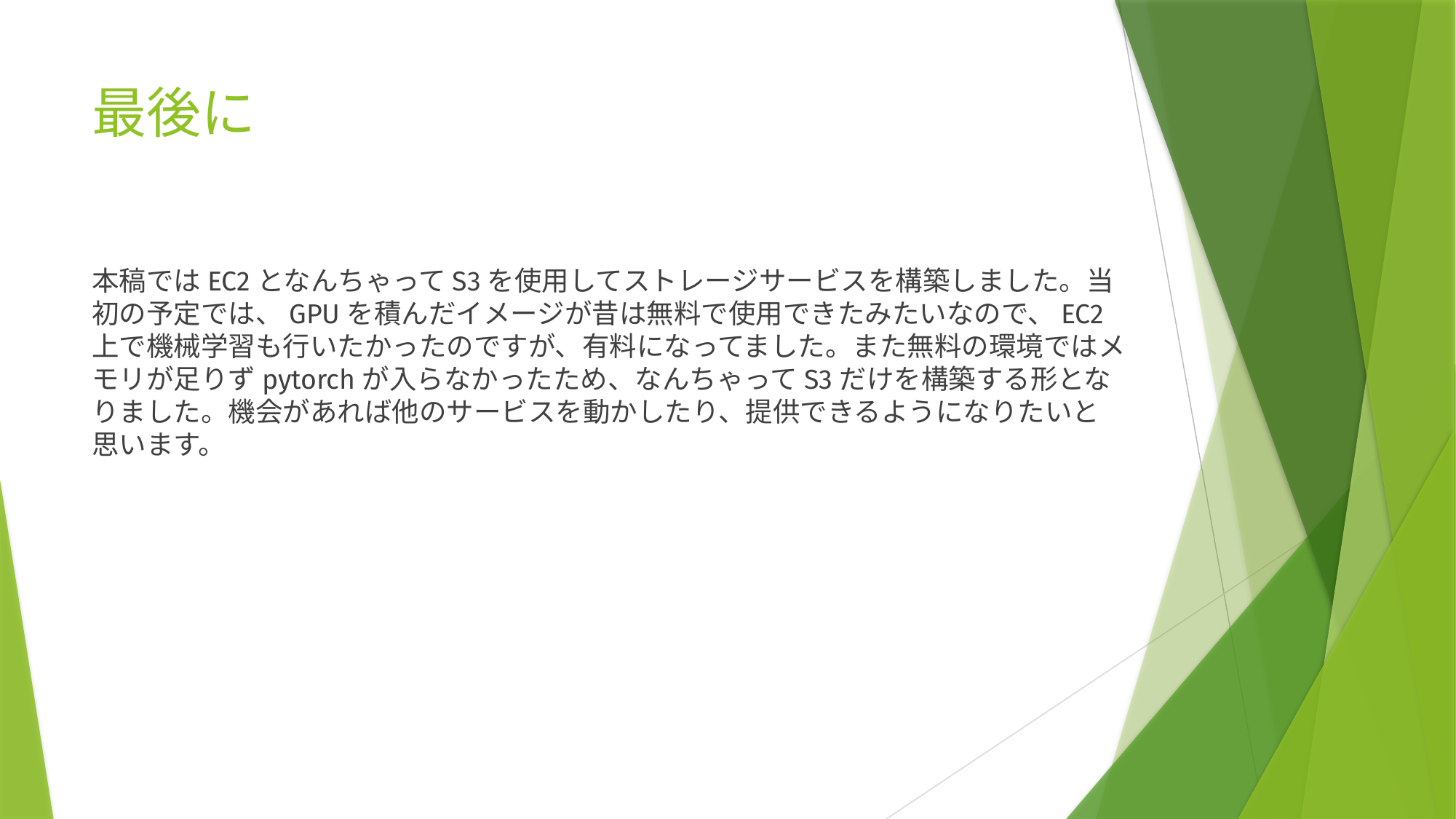

# 最後に
本稿ではEC2となんちゃってS3を使用してストレージサービスを構築しました。当初の予定では、GPUを積んだイメージが昔は無料で使用できたみたいなので、EC2上で機械学習も行いたかったのですが、有料になってました。また無料の環境ではメモリが足りずpytorchが入らなかったため、なんちゃってS3だけを構築する形となりました。機会があれば他のサービスを動かしたり、提供できるようになりたいと思います。